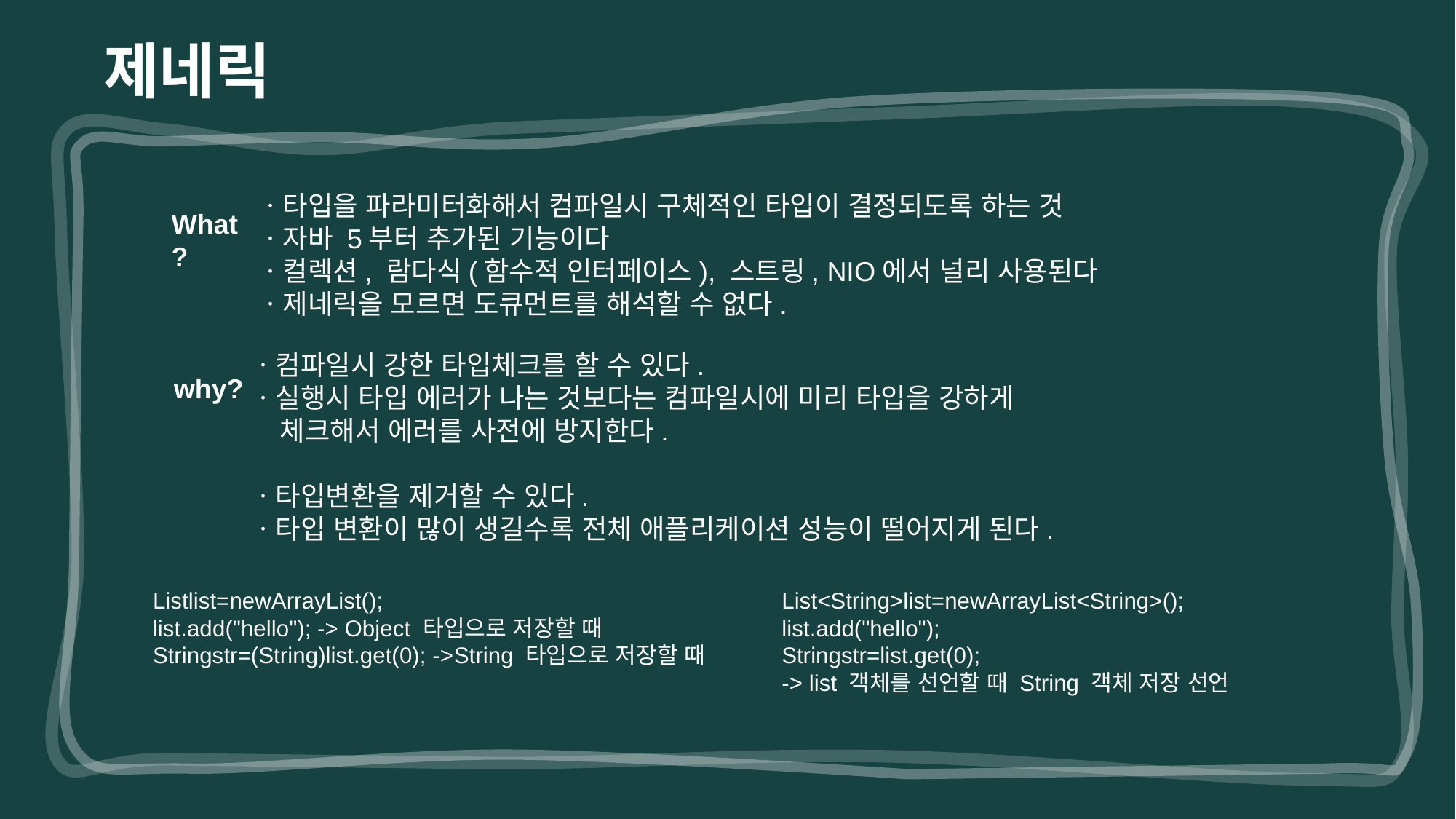

제네릭

ㆍ타입을 파라미터화해서 컴파일시 구체적인 타입이 결정되도록 하는 것
ㆍ자바 5부터 추가된 기능이다
ㆍ컬렉션, 람다식(함수적 인터페이스), 스트링, NIO에서 널리 사용된다
ㆍ제네릭을 모르면 도큐먼트를 해석할 수 없다.
What?
ㆍ컴파일시 강한 타입체크를 할 수 있다.
ㆍ실행시 타입 에러가 나는 것보다는 컴파일시에 미리 타입을 강하게
   체크해서 에러를 사전에 방지한다.

ㆍ타입변환을 제거할 수 있다.
ㆍ타입 변환이 많이 생길수록 전체 애플리케이션 성능이 떨어지게 된다.
why?
Listlist=newArrayList();
list.add("hello"); -> Object 타입으로 저장할 때
Stringstr=(String)list.get(0); ->String 타입으로 저장할 때

List<String>list=newArrayList<String>();
list.add("hello");
Stringstr=list.get(0);
-> list 객체를 선언할 때 String 객체 저장 선언